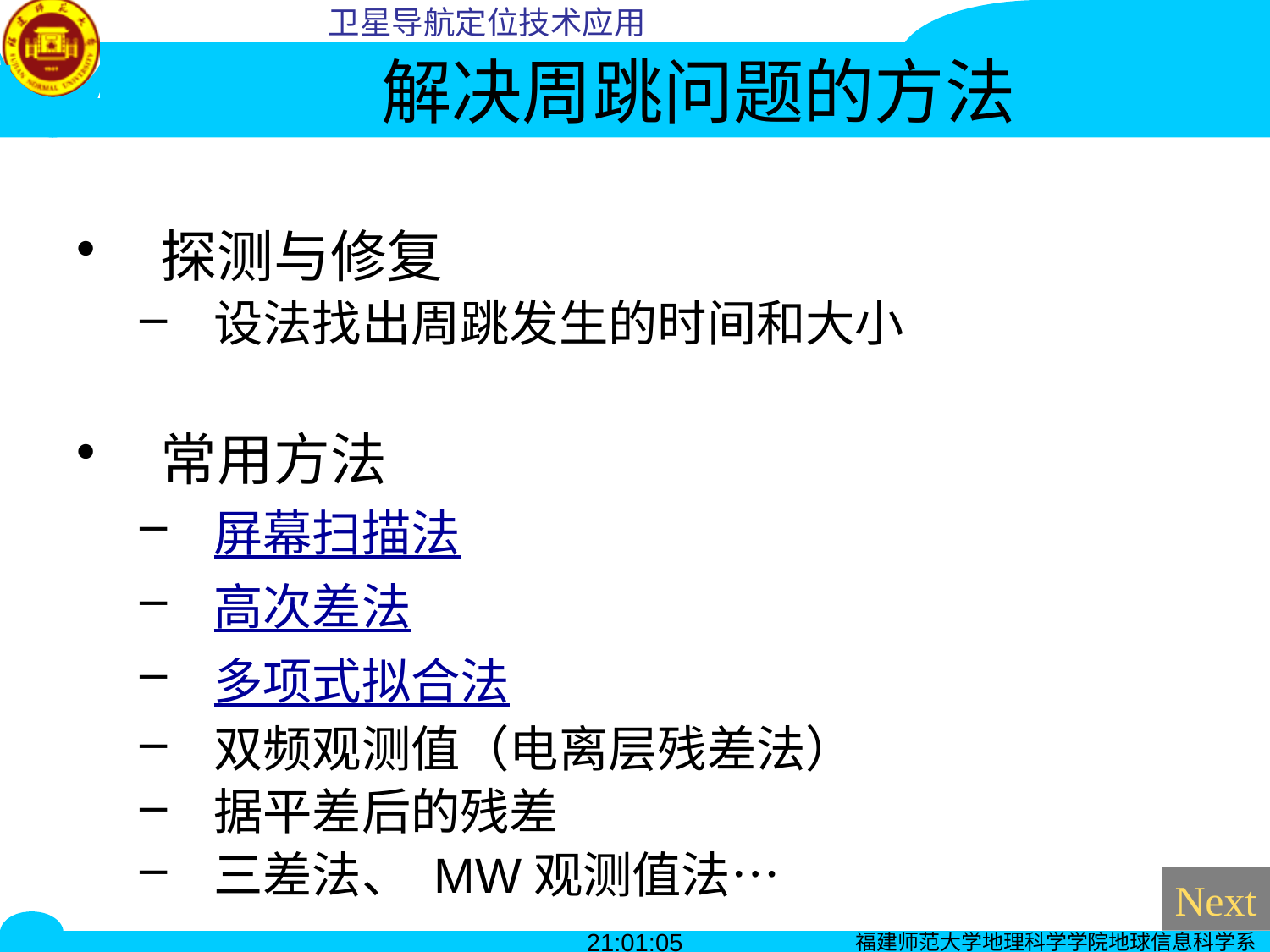

# 解决周跳问题的方法
探测与修复
设法找出周跳发生的时间和大小

常用方法
屏幕扫描法
高次差法
多项式拟合法
双频观测值（电离层残差法）
据平差后的残差
三差法、 MW观测值法…
Next
21:01:05